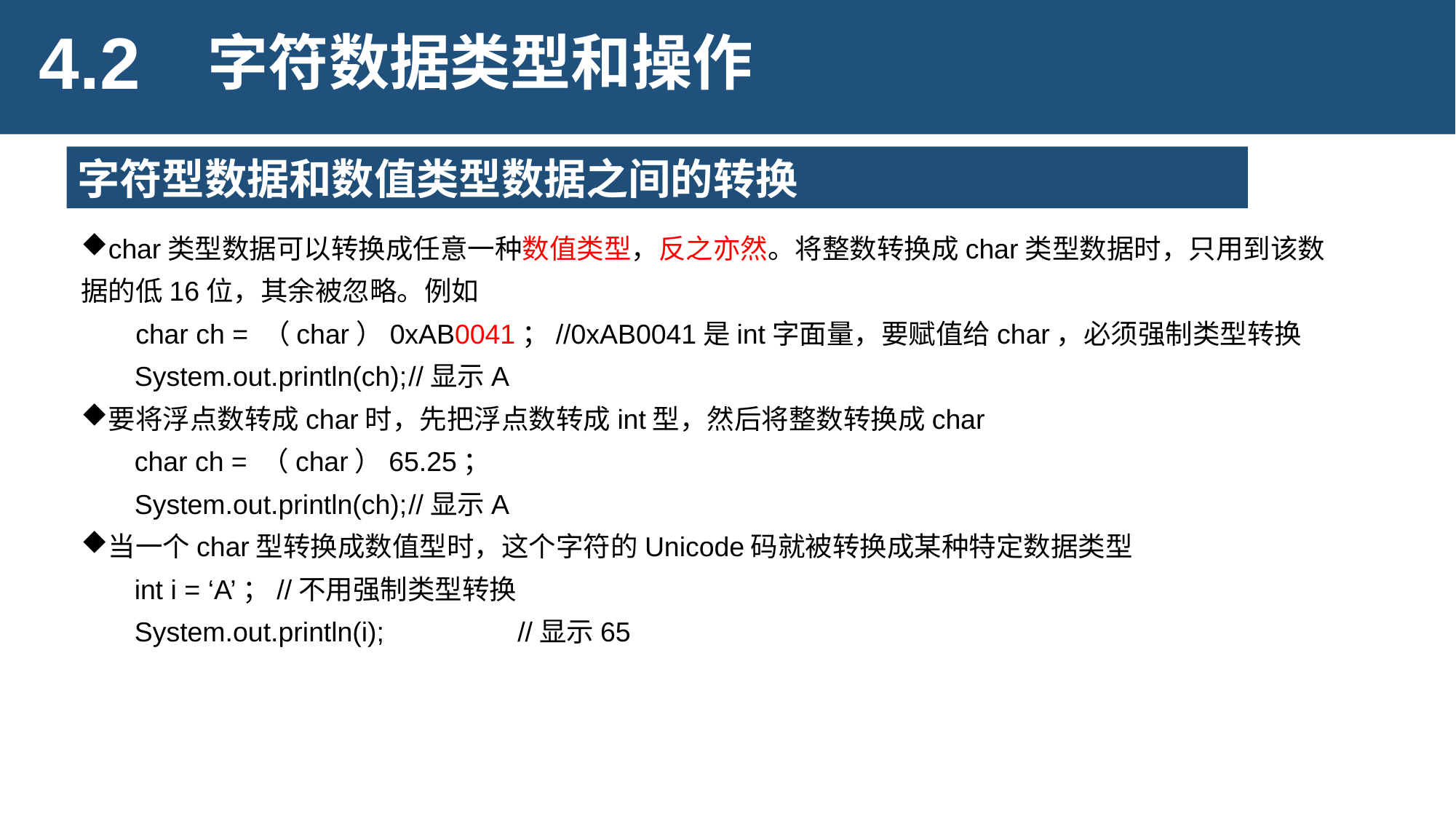

4.2
字符数据类型和操作

字符型数据和数值类型数据之间的转换
char类型数据可以转换成任意一种数值类型，反之亦然。将整数转换成char类型数据时，只用到该数据的低16位，其余被忽略。例如
char ch = （char）0xAB0041；//0xAB0041是int字面量，要赋值给char，必须强制类型转换
       System.out.println(ch);	//显示A
要将浮点数转成char时，先把浮点数转成int型，然后将整数转换成char
       char ch = （char）65.25；
       System.out.println(ch);	//显示A
当一个char型转换成数值型时，这个字符的Unicode码就被转换成某种特定数据类型
       int i = ‘A’；//不用强制类型转换
       System.out.println(i);		//显示65